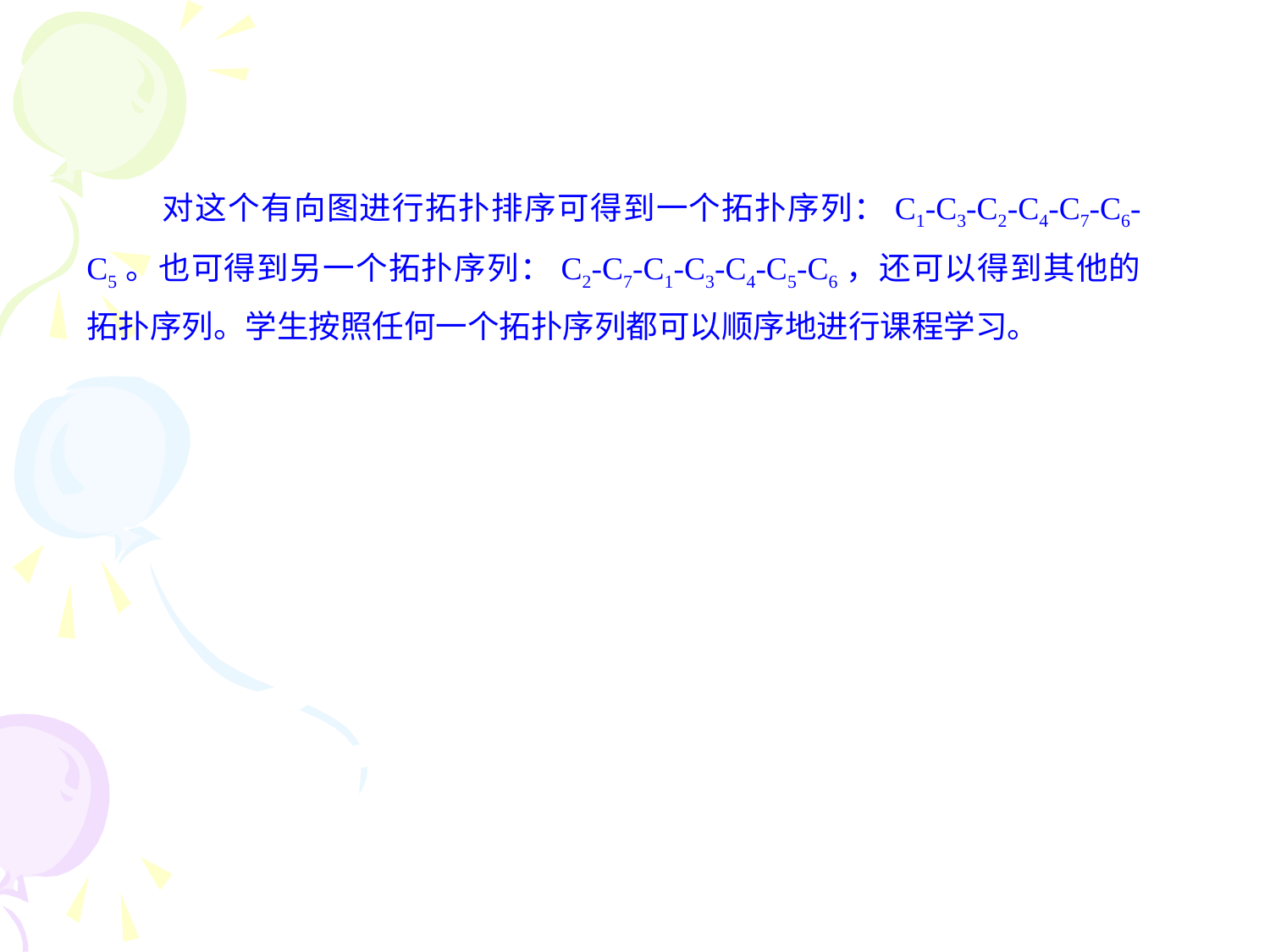

对这个有向图进行拓扑排序可得到一个拓扑序列：C1-C3-C2-C4-C7-C6-C5。也可得到另一个拓扑序列：C2-C7-C1-C3-C4-C5-C6，还可以得到其他的拓扑序列。学生按照任何一个拓扑序列都可以顺序地进行课程学习。